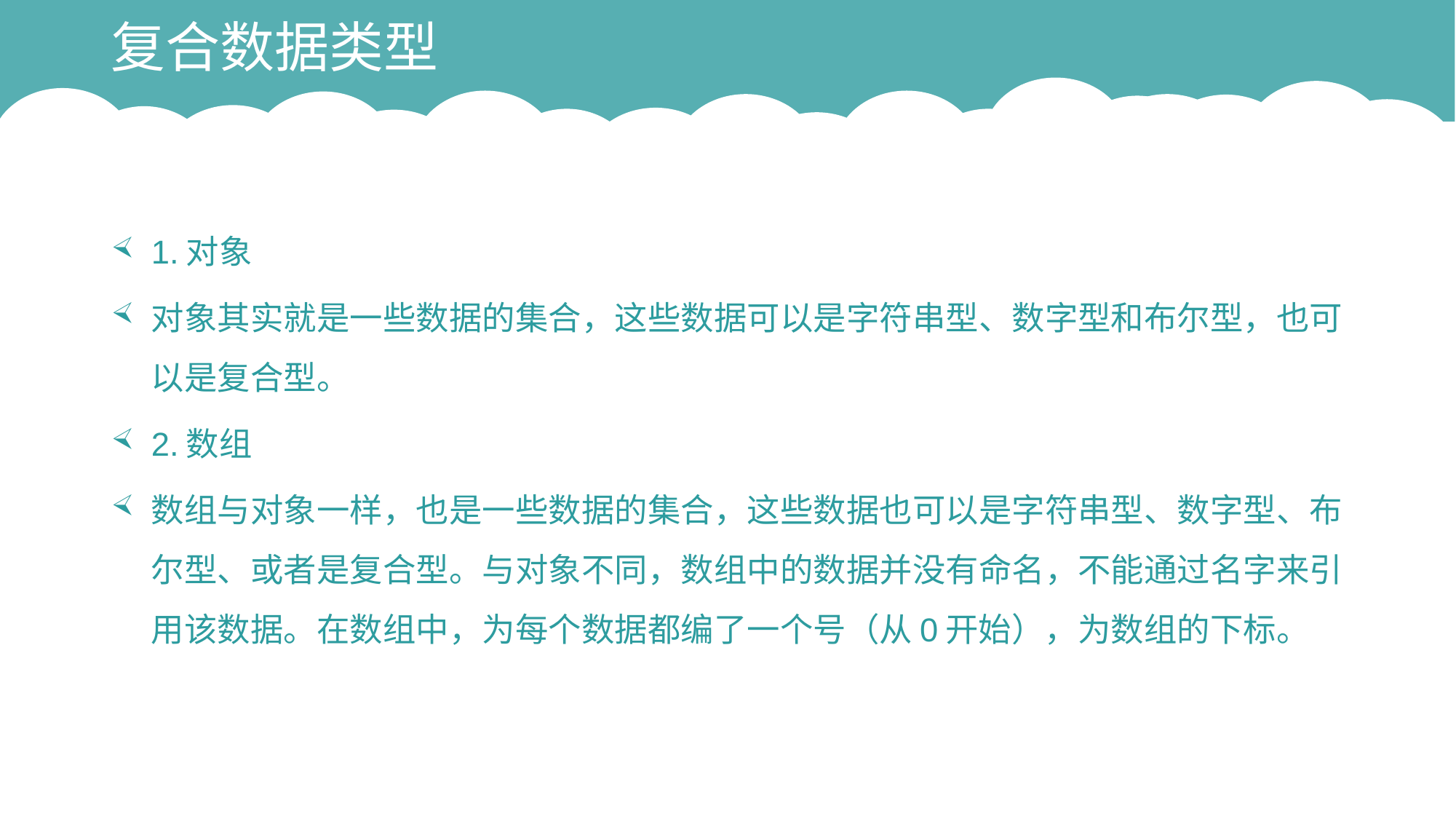

# 复合数据类型
1.对象
对象其实就是一些数据的集合，这些数据可以是字符串型、数字型和布尔型，也可以是复合型。
2.数组
数组与对象一样，也是一些数据的集合，这些数据也可以是字符串型、数字型、布尔型、或者是复合型。与对象不同，数组中的数据并没有命名，不能通过名字来引用该数据。在数组中，为每个数据都编了一个号（从0开始），为数组的下标。